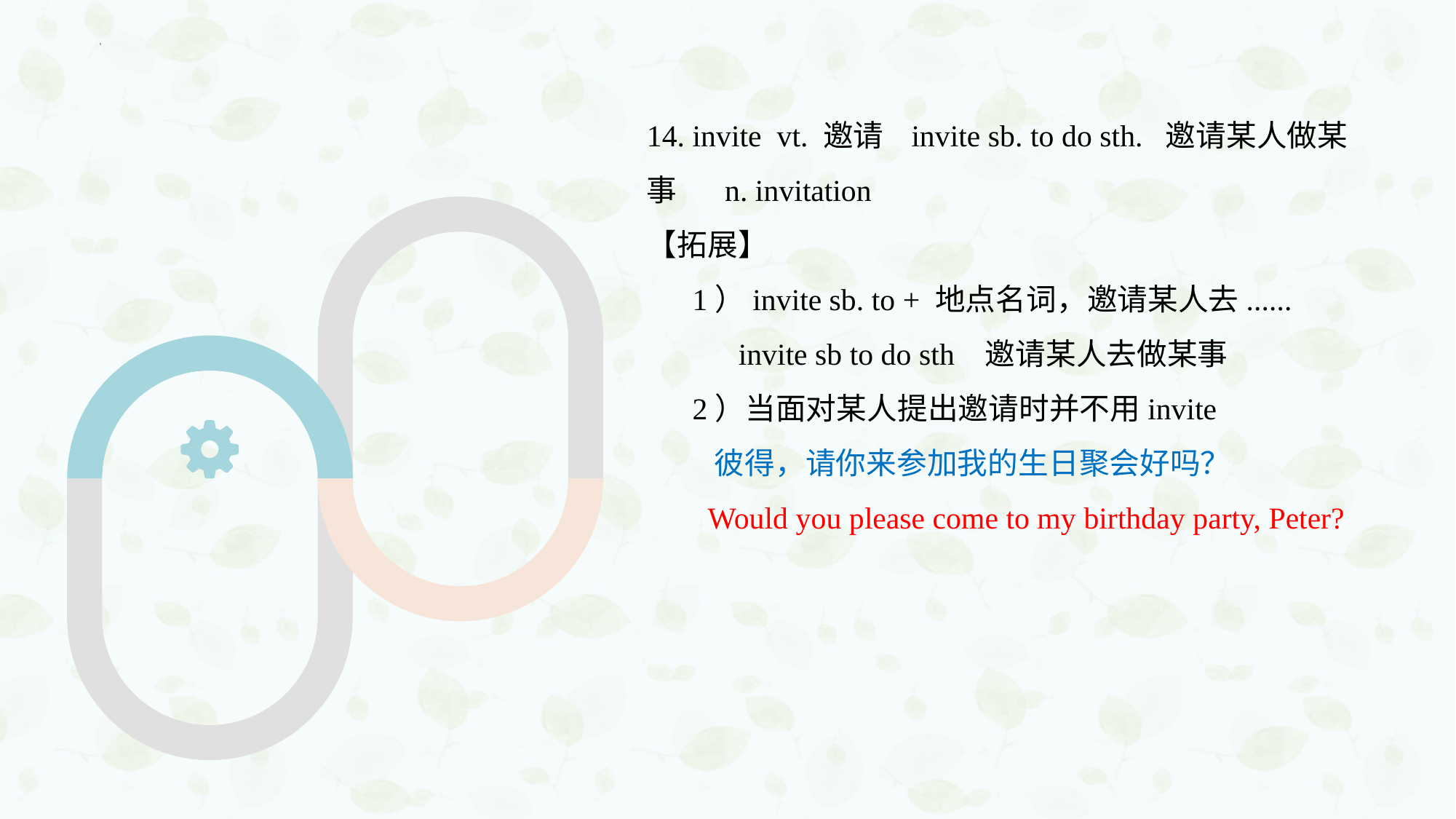

14. invite  vt. 邀请   invite sb. to do sth.  邀请某人做某事      n. invitation
【拓展】
      1）invite sb. to + 地点名词，邀请某人去......
            invite sb to do sth   邀请某人去做某事
      2）当面对某人提出邀请时并不用invite
         彼得，请你来参加我的生日聚会好吗？
        Would you please come to my birthday party, Peter?